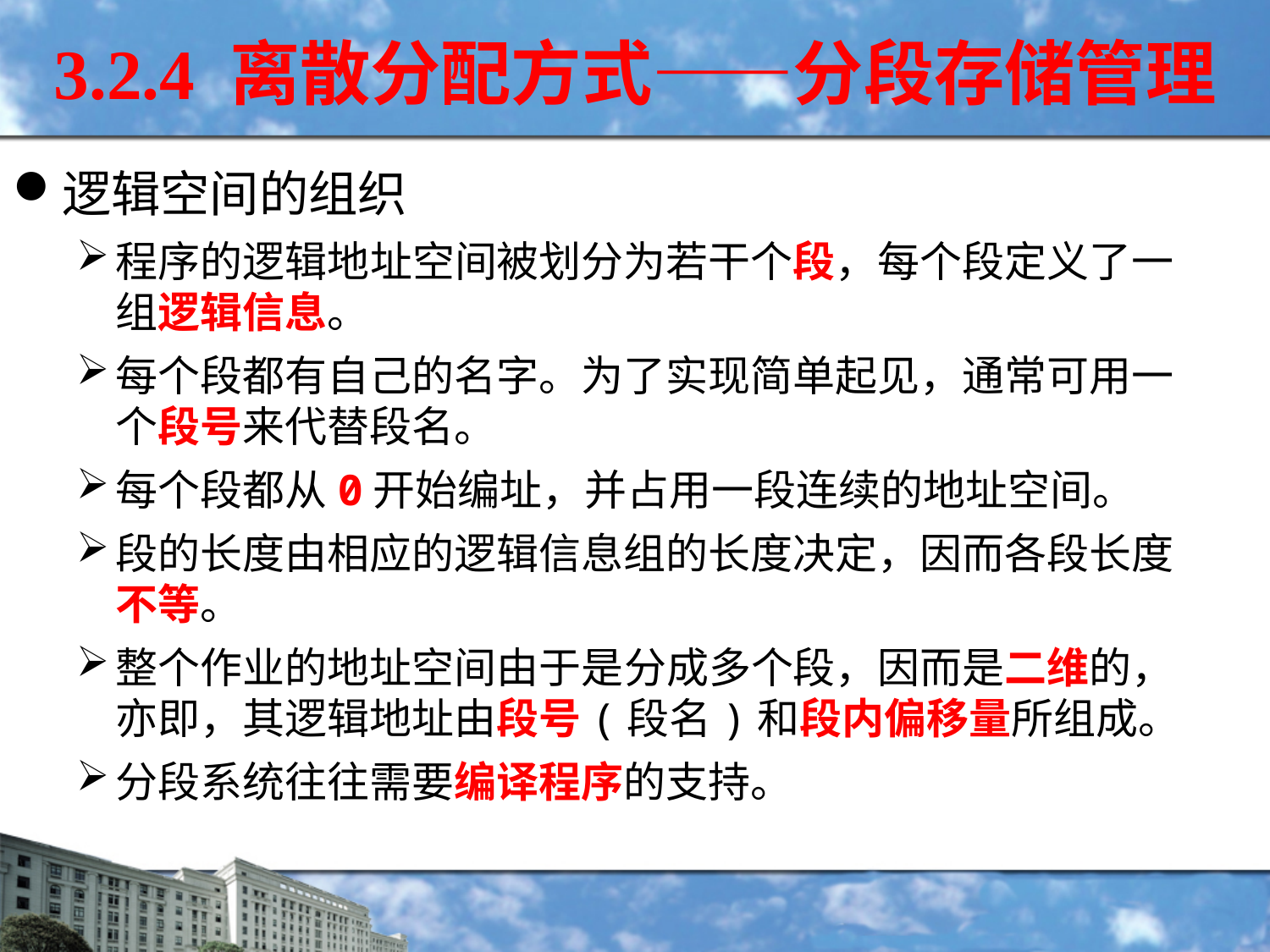

3.2.4 离散分配方式——分段存储管理
逻辑空间的组织
程序的逻辑地址空间被划分为若干个段，每个段定义了一组逻辑信息。
每个段都有自己的名字。为了实现简单起见，通常可用一个段号来代替段名。
每个段都从0开始编址，并占用一段连续的地址空间。
段的长度由相应的逻辑信息组的长度决定，因而各段长度不等。
整个作业的地址空间由于是分成多个段，因而是二维的，亦即，其逻辑地址由段号(段名)和段内偏移量所组成。
分段系统往往需要编译程序的支持。